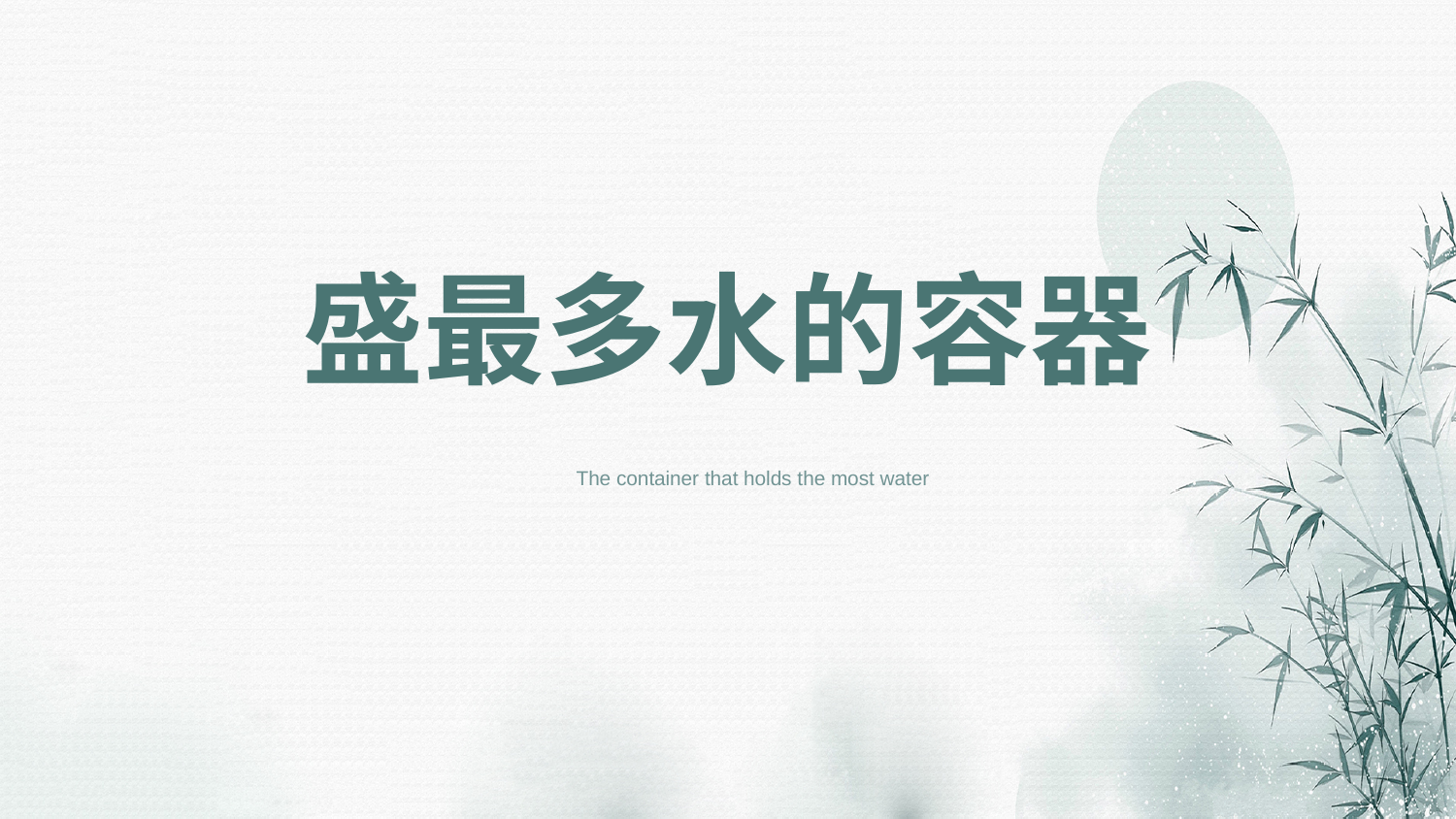

盛最多水的容器

The container that holds the most water